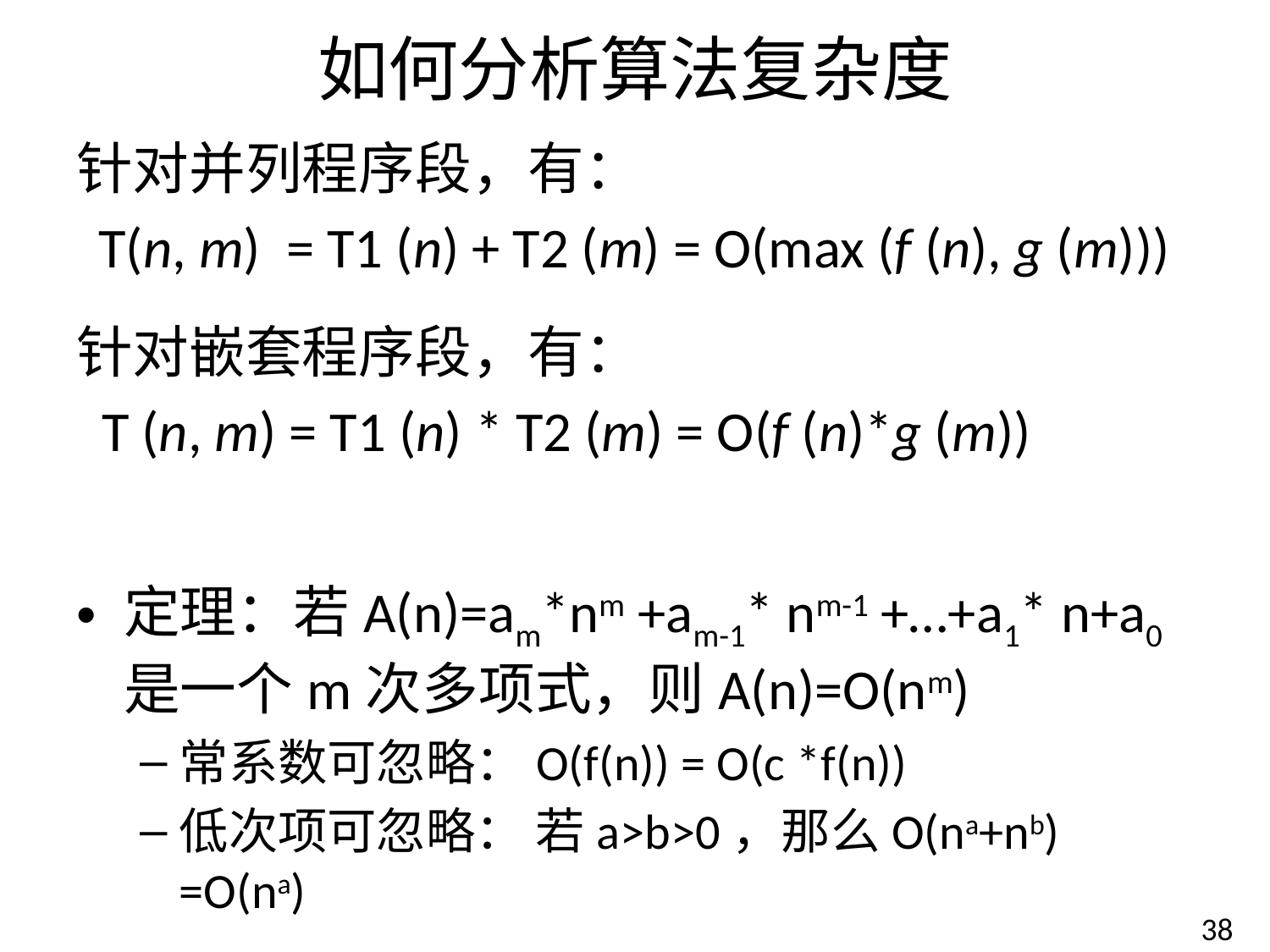

# 如何分析算法复杂度
针对并列程序段，有：
  T(n, m)  = T1 (n) + T2 (m) = O(max (f (n), g (m)))
针对嵌套程序段，有：
  T (n, m) = T1 (n) * T2 (m) = O(f (n)*g (m))

定理：若A(n)=am*nm +am-1* nm-1 +…+a1* n+a0是一个m次多项式，则A(n)=O(nm)
常系数可忽略：O(f(n)) = O(c *f(n))
低次项可忽略： 若a>b>0，那么O(na+nb) =O(na)

38